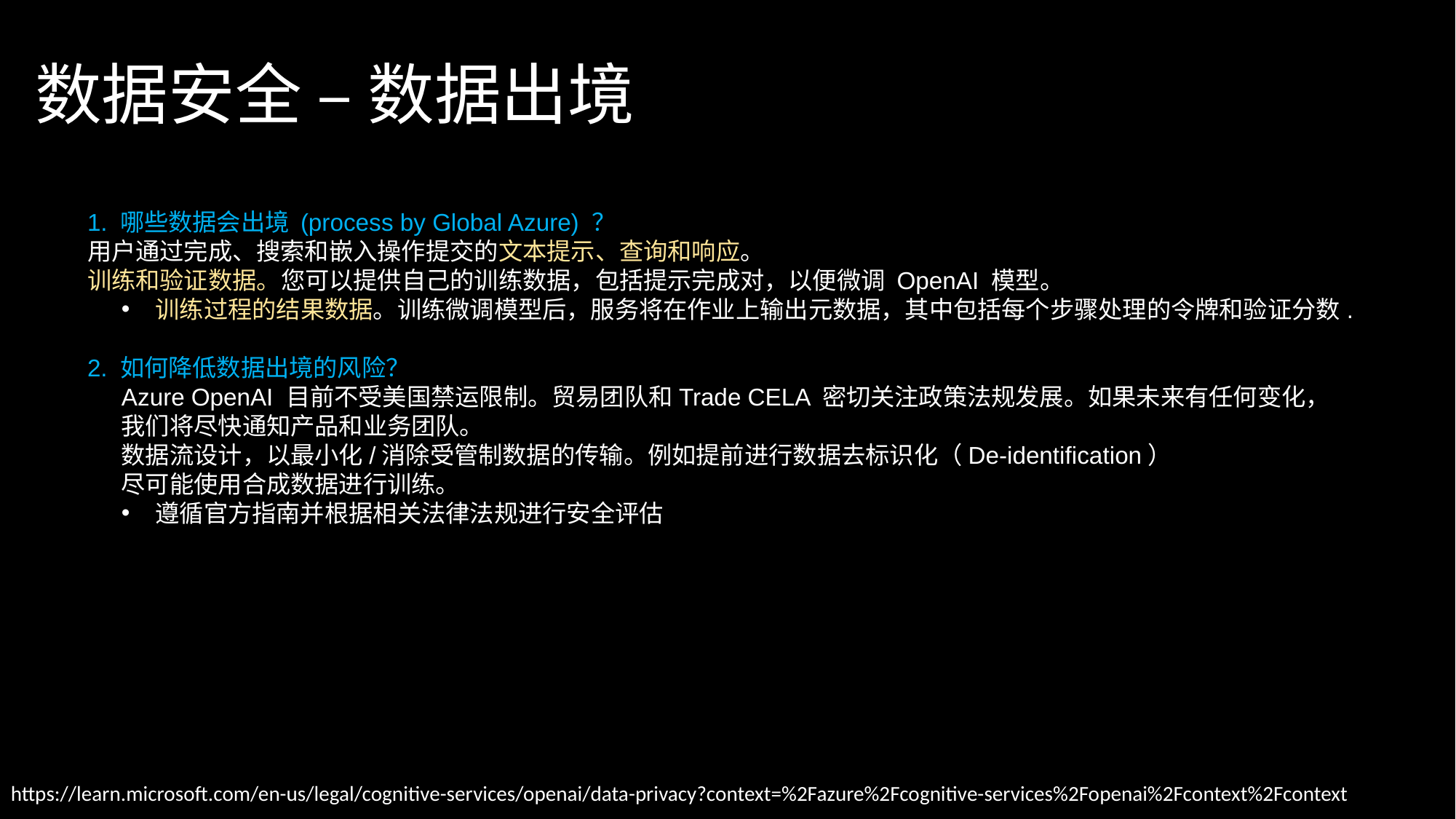

# 数据安全 – 数据出境
1. 哪些数据会出境 (process by Global Azure) ？
用户通过完成、搜索和嵌入操作提交的文本提示、查询和响应。
训练和验证数据。您可以提供自己的训练数据，包括提示完成对，以便微调 OpenAI 模型。
训练过程的结果数据。训练微调模型后，服务将在作业上输出元数据，其中包括每个步骤处理的令牌和验证分数.

2. 如何降低数据出境的风险？
Azure OpenAI 目前不受美国禁运限制。贸易团队和Trade CELA 密切关注政策法规发展。如果未来有任何变化，我们将尽快通知产品和业务团队。
数据流设计，以最小化/消除受管制数据的传输。例如提前进行数据去标识化（De-identification）
尽可能使用合成数据进行训练。
遵循官方指南并根据相关法律法规进行安全评估

https://learn.microsoft.com/en-us/legal/cognitive-services/openai/data-privacy?context=%2Fazure%2Fcognitive-services%2Fopenai%2Fcontext%2Fcontext